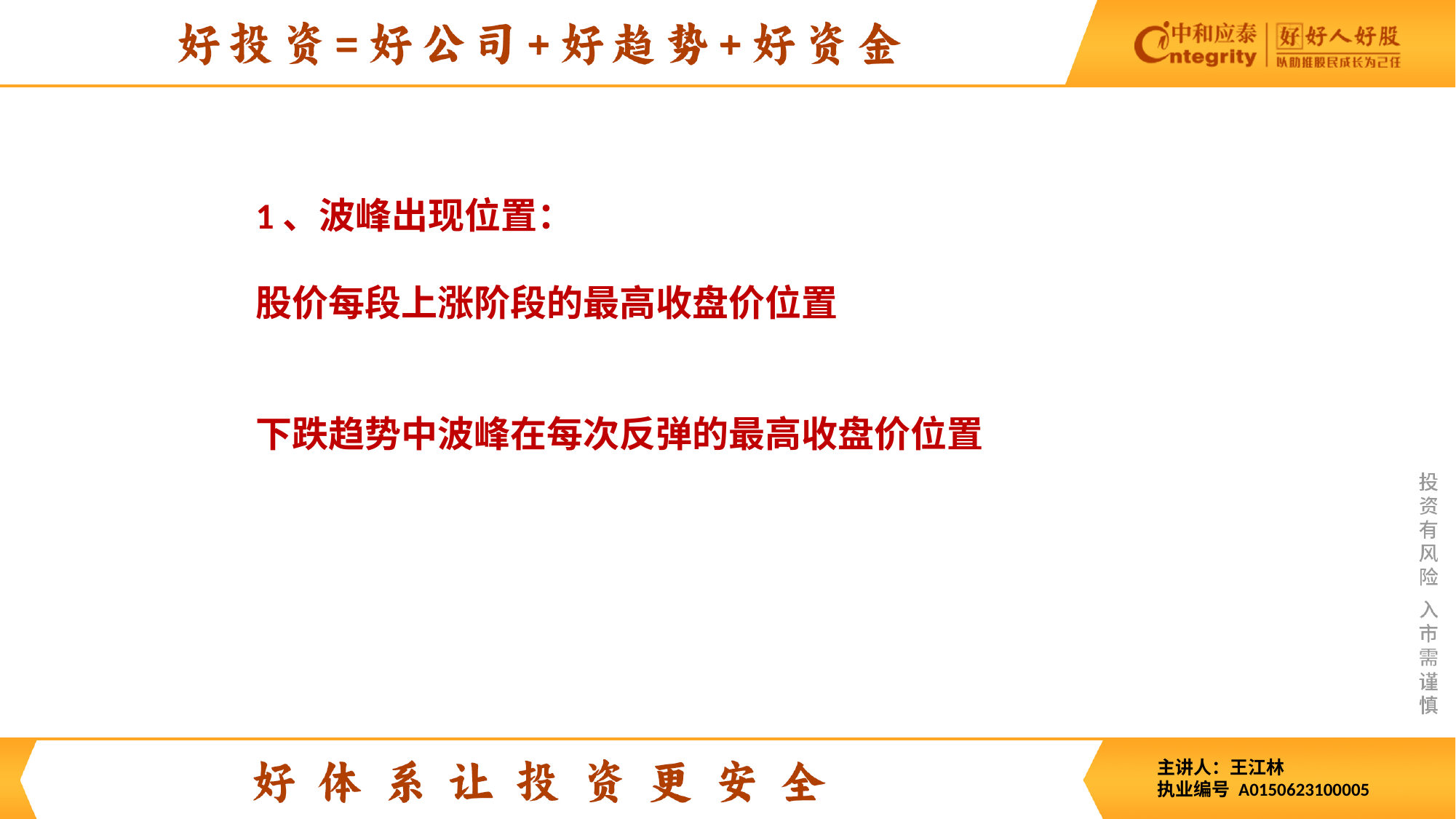

1、波峰出现位置：

股价每段上涨阶段的最高收盘价位置

下跌趋势中波峰在每次反弹的最高收盘价位置

主讲人：王江林
执业编号 A0150623100005